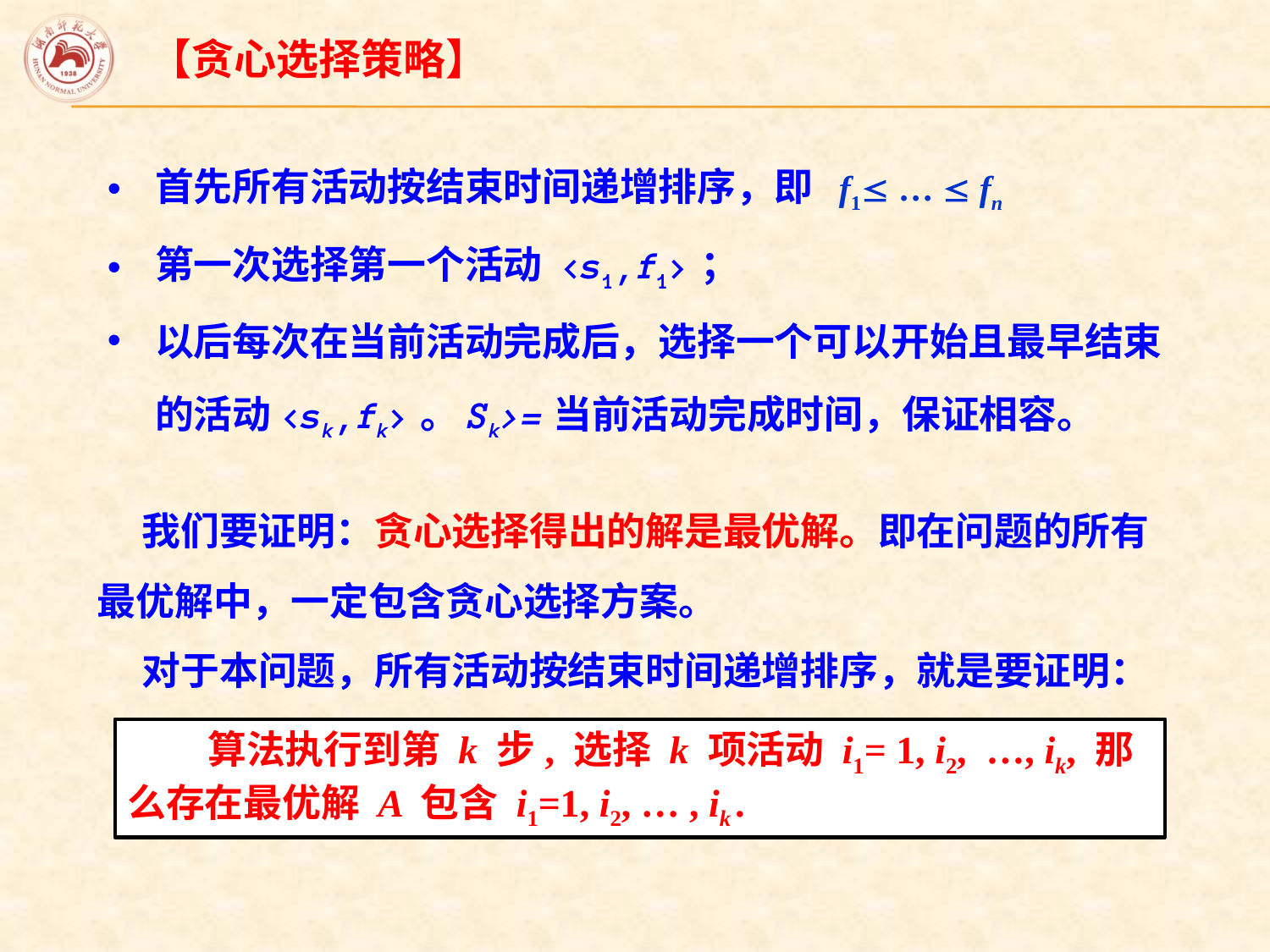

【贪心选择策略】
首先所有活动按结束时间递增排序，即  f1≤ … ≤ fn
第一次选择第一个活动 <s1,f1>；
以后每次在当前活动完成后，选择一个可以开始且最早结束的活动<sk,fk>。Sk>=当前活动完成时间，保证相容。
    我们要证明：贪心选择得出的解是最优解。即在问题的所有最优解中，一定包含贪心选择方案。
    对于本问题，所有活动按结束时间递增排序，就是要证明：
        算法执行到第 k 步, 选择 k 项活动 i1= 1, i2,  …, ik, 那么存在最优解 A 包含 i1=1, i2, … , ik .